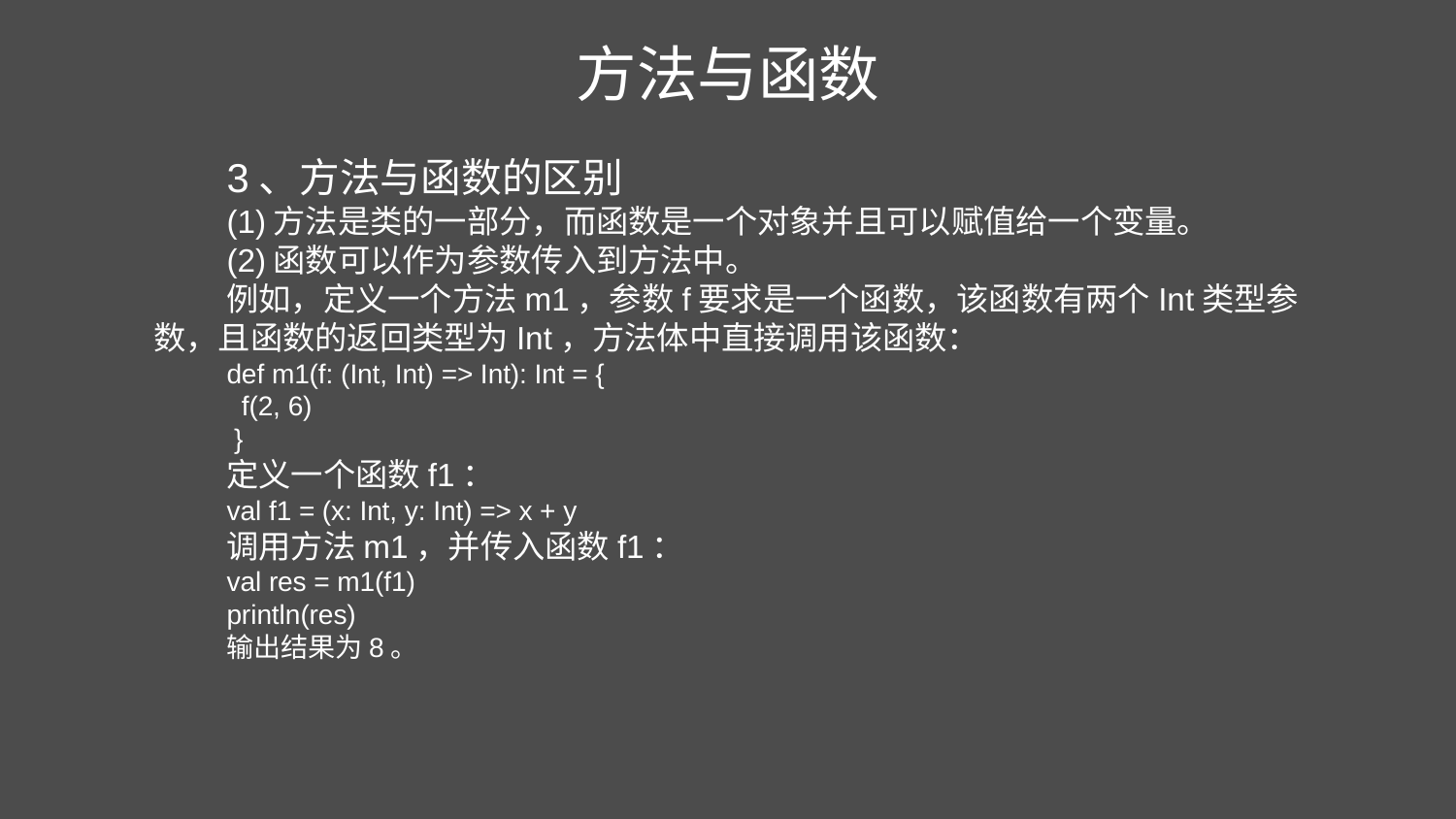

方法与函数

3、方法与函数的区别
(1)方法是类的一部分，而函数是一个对象并且可以赋值给一个变量。
(2)函数可以作为参数传入到方法中。
例如，定义一个方法m1，参数f要求是一个函数，该函数有两个Int类型参数，且函数的返回类型为Int，方法体中直接调用该函数：
def m1(f: (Int, Int) => Int): Int = {
  f(2, 6)
 }
定义一个函数f1：
val f1 = (x: Int, y: Int) => x + y
调用方法m1，并传入函数f1：
val res = m1(f1)
println(res)
输出结果为8。